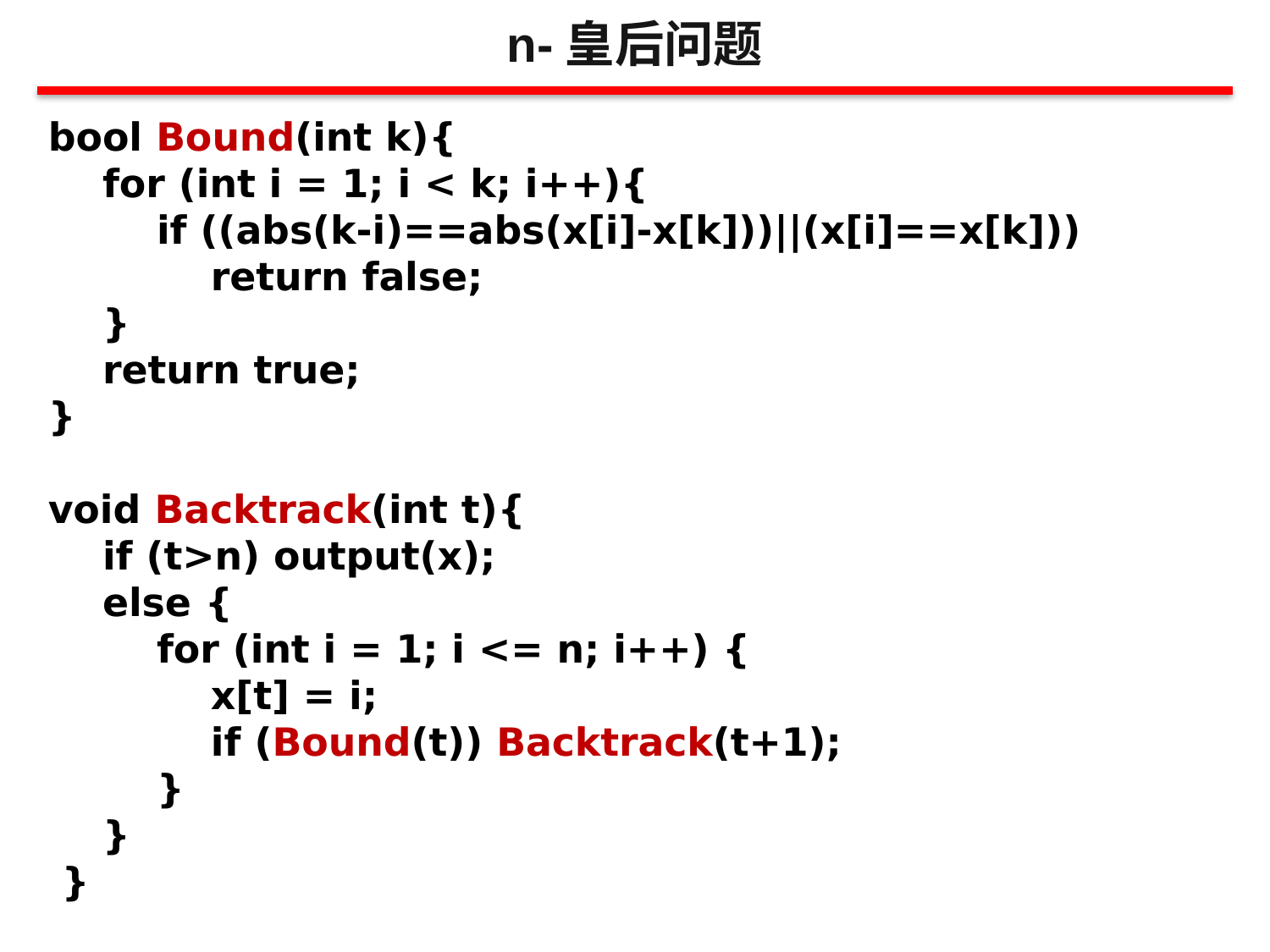

n-皇后问题
bool Bound(int k){
    for (int i = 1; i < k; i++){
        if ((abs(k-i)==abs(x[i]-x[k]))||(x[i]==x[k]))
            return false;
    }
    return true;
}

void Backtrack(int t){
    if (t>n) output(x);
    else {
        for (int i = 1; i <= n; i++) {
            x[t] = i;
            if (Bound(t)) Backtrack(t+1);
        }
    }
 }